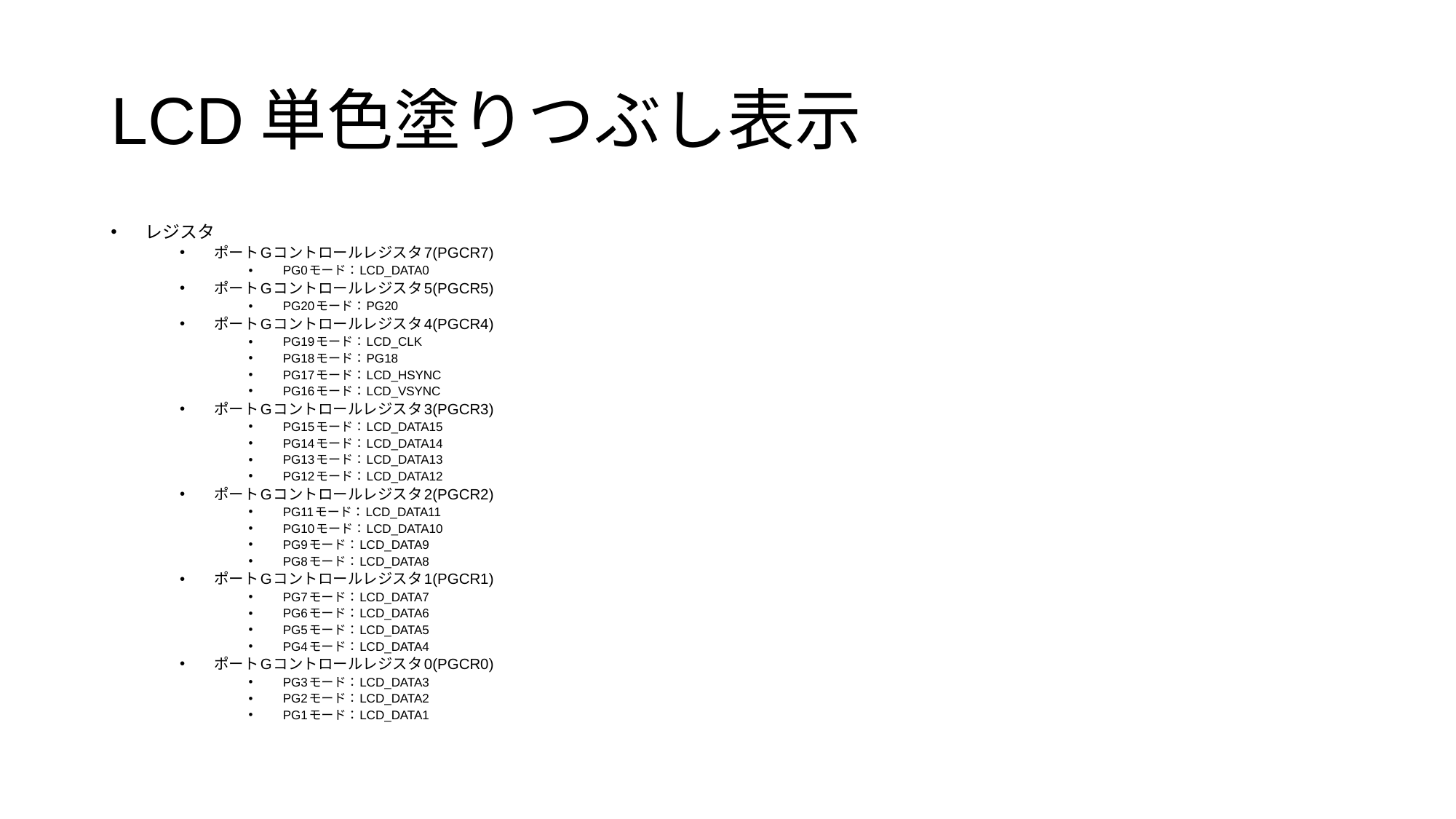

# LCD単色塗りつぶし表示
レジスタ
ポートGコントロールレジスタ7(PGCR7)
PG0モード：LCD_DATA0
ポートGコントロールレジスタ5(PGCR5)
PG20モード：PG20
ポートGコントロールレジスタ4(PGCR4)
PG19モード：LCD_CLK
PG18モード：PG18
PG17モード：LCD_HSYNC
PG16モード：LCD_VSYNC
ポートGコントロールレジスタ3(PGCR3)
PG15モード：LCD_DATA15
PG14モード：LCD_DATA14
PG13モード：LCD_DATA13
PG12モード：LCD_DATA12
ポートGコントロールレジスタ2(PGCR2)
PG11モード：LCD_DATA11
PG10モード：LCD_DATA10
PG9モード：LCD_DATA9
PG8モード：LCD_DATA8
ポートGコントロールレジスタ1(PGCR1)
PG7モード：LCD_DATA7
PG6モード：LCD_DATA6
PG5モード：LCD_DATA5
PG4モード：LCD_DATA4
ポートGコントロールレジスタ0(PGCR0)
PG3モード：LCD_DATA3
PG2モード：LCD_DATA2
PG1モード：LCD_DATA1